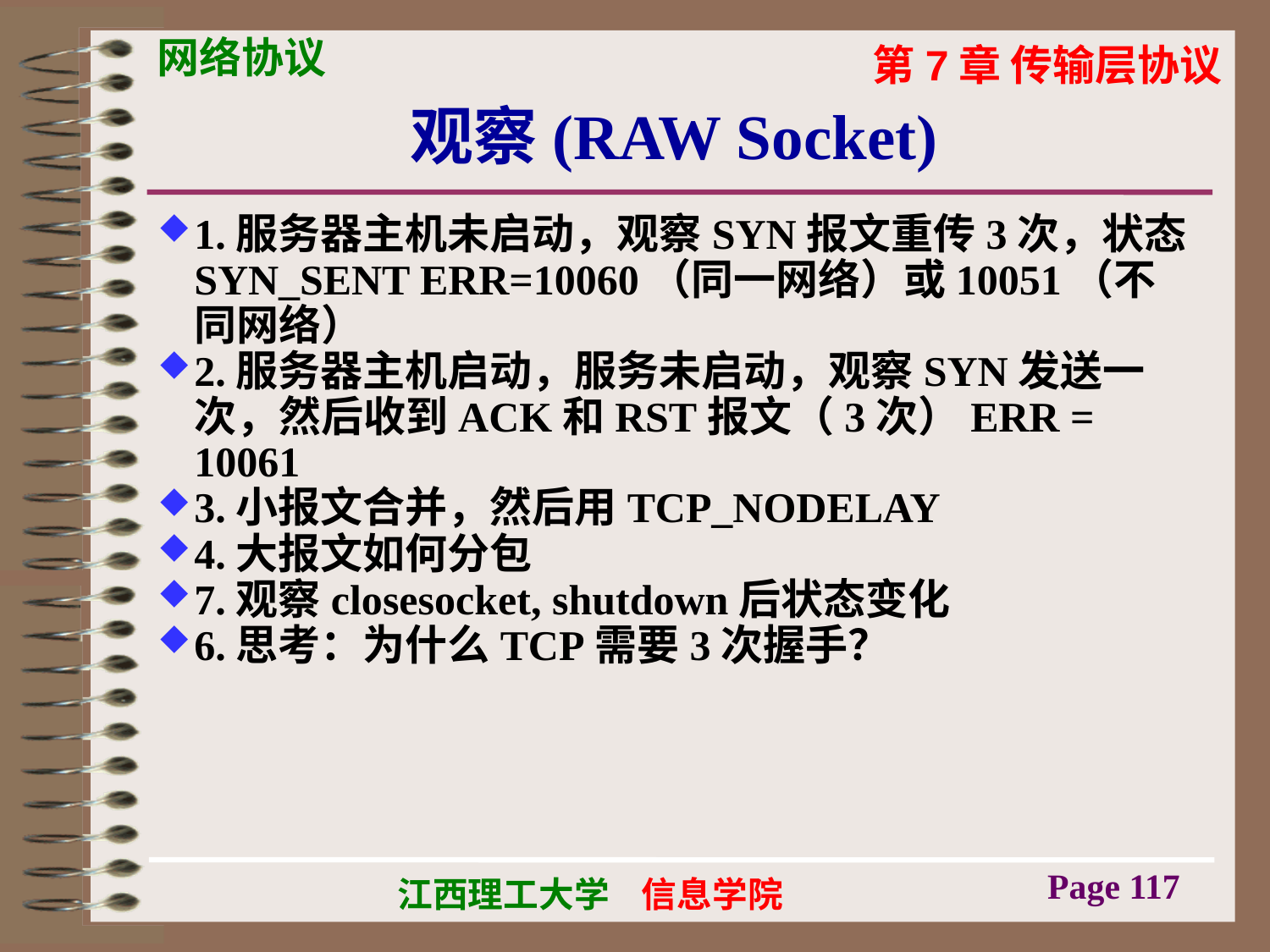

# 观察(RAW Socket)
1.服务器主机未启动，观察SYN报文重传3次，状态SYN_SENT ERR=10060（同一网络）或10051（不同网络）
2.服务器主机启动，服务未启动，观察SYN发送一次，然后收到ACK和RST报文（3次）ERR = 10061
3.小报文合并，然后用TCP_NODELAY
4.大报文如何分包
7.观察closesocket, shutdown后状态变化
6.思考：为什么TCP需要3次握手？
Page 117